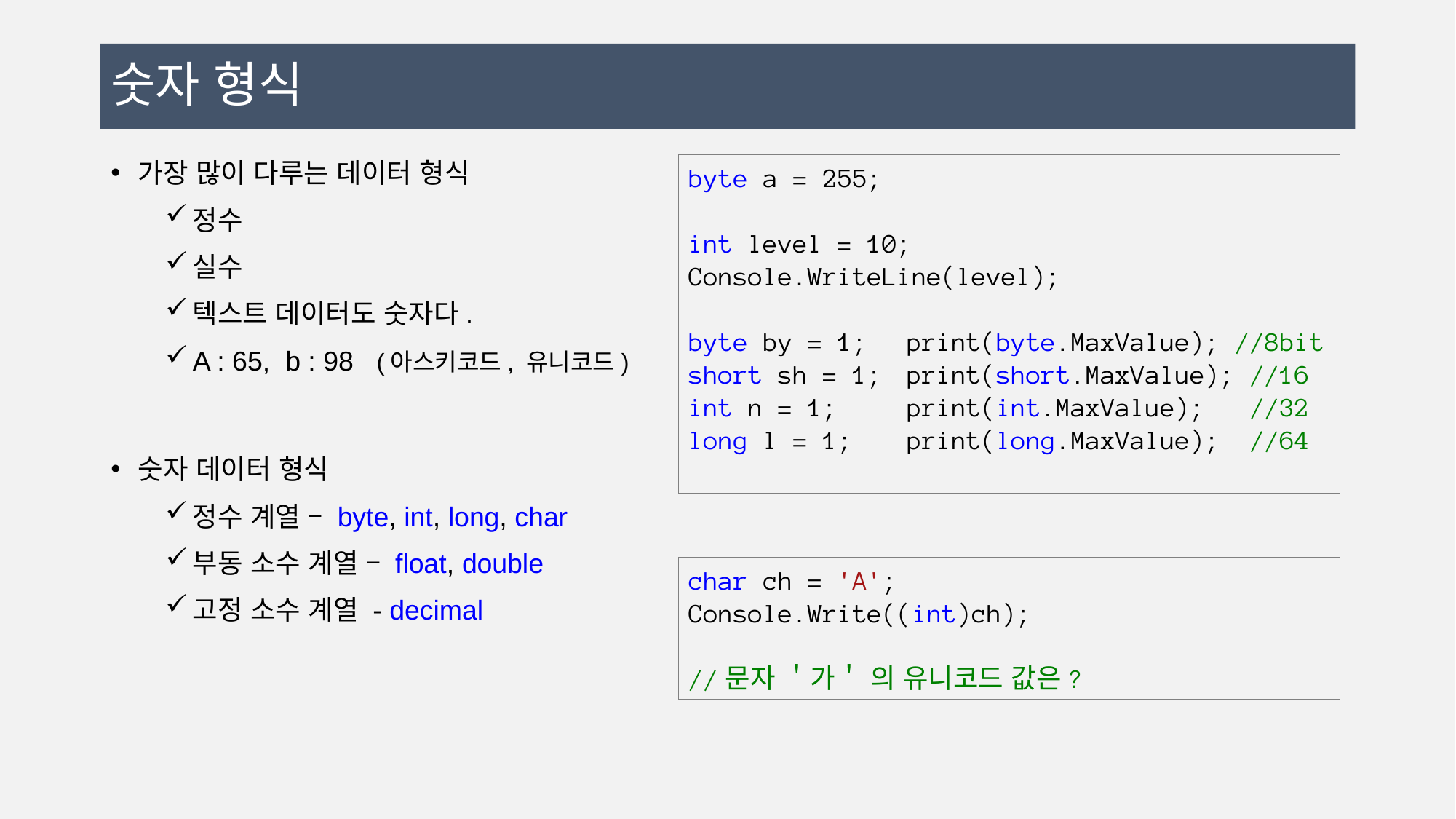

# 숫자 형식
가장 많이 다루는 데이터 형식
정수
실수
텍스트 데이터도 숫자다.
A : 65,  b : 98   (아스키코드, 유니코드)

숫자 데이터 형식
정수 계열 – byte, int, long, char
부동 소수 계열 – float, double
고정 소수 계열 - decimal
byte a = 255;

int level = 10;
Console.WriteLine(level);

byte by = 1; 	print(byte.MaxValue); //8bit
short sh = 1; 	print(short.MaxValue); //16
int n = 1; 	print(int.MaxValue);   //32
long l = 1; 	print(long.MaxValue);  //64

char ch = 'A';
Console.Write((int)ch);

//문자 ＇가＇ 의 유니코드 값은?